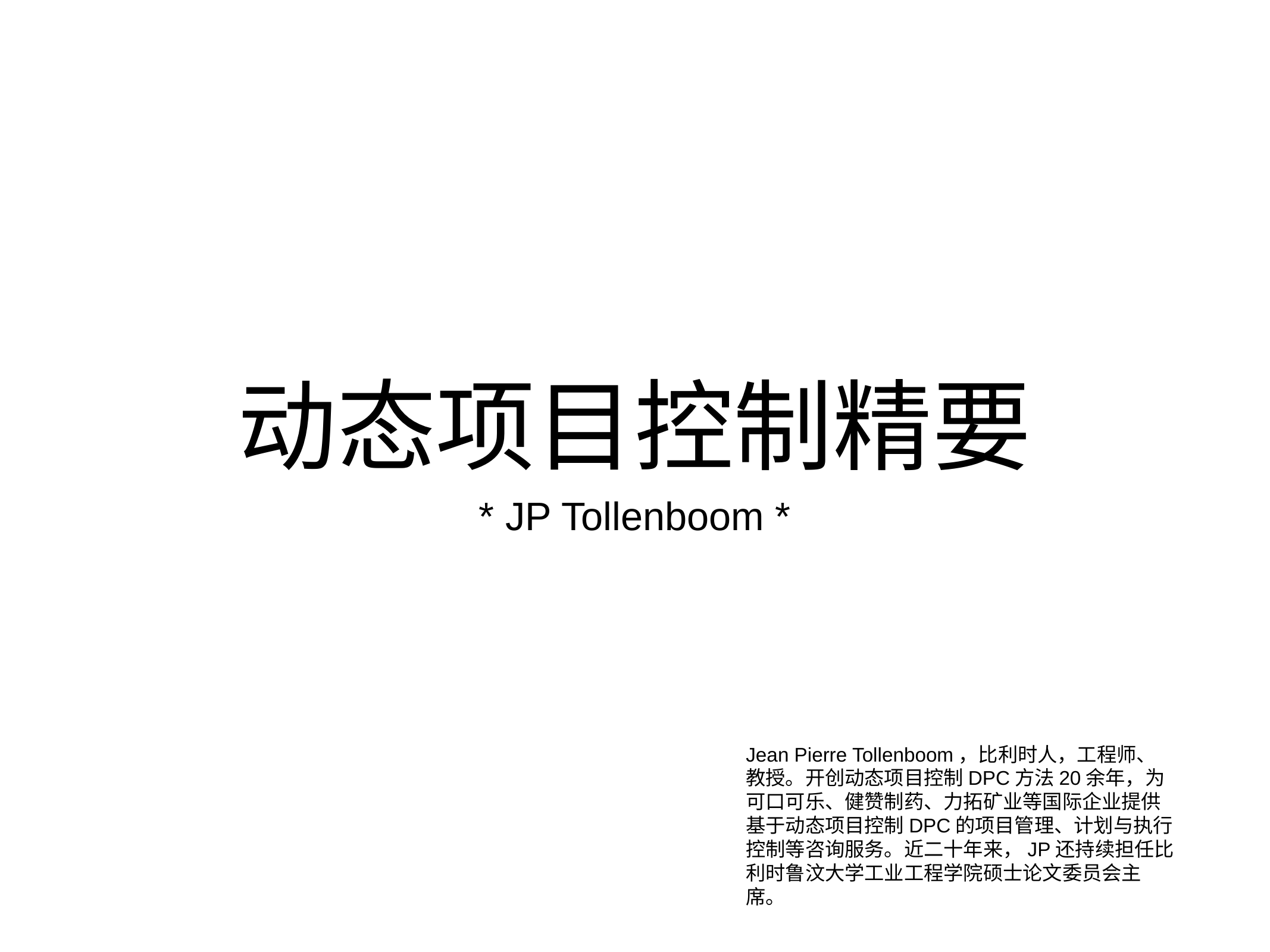

# 动态项目控制精要
* JP Tollenboom *
Jean Pierre Tollenboom，比利时人，工程师、教授。开创动态项目控制DPC方法20余年，为可口可乐、健赞制药、力拓矿业等国际企业提供基于动态项目控制DPC的项目管理、计划与执行控制等咨询服务。近二十年来，JP还持续担任比利时鲁汶大学工业工程学院硕士论文委员会主席。